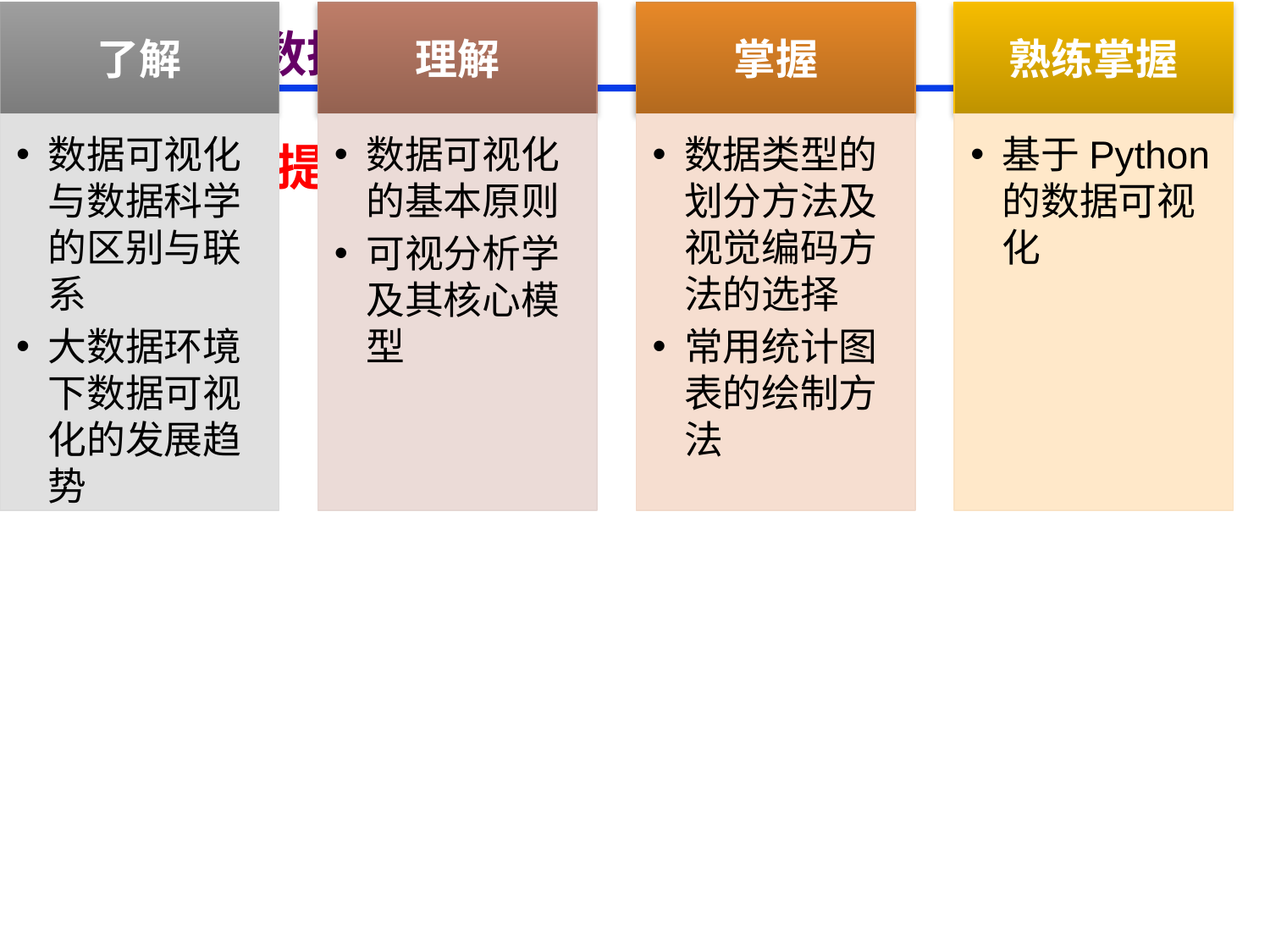

# 第4章 数据可视化
 本章学习提示及要求
了解
数据可视化与数据科学的区别与联系
大数据环境下数据可视化的发展趋势
理解
数据可视化的基本原则
可视分析学及其核心模型
掌握
数据类型的划分方法及视觉编码方法的选择
常用统计图表的绘制方法
熟练掌握
基于Python的数据可视化